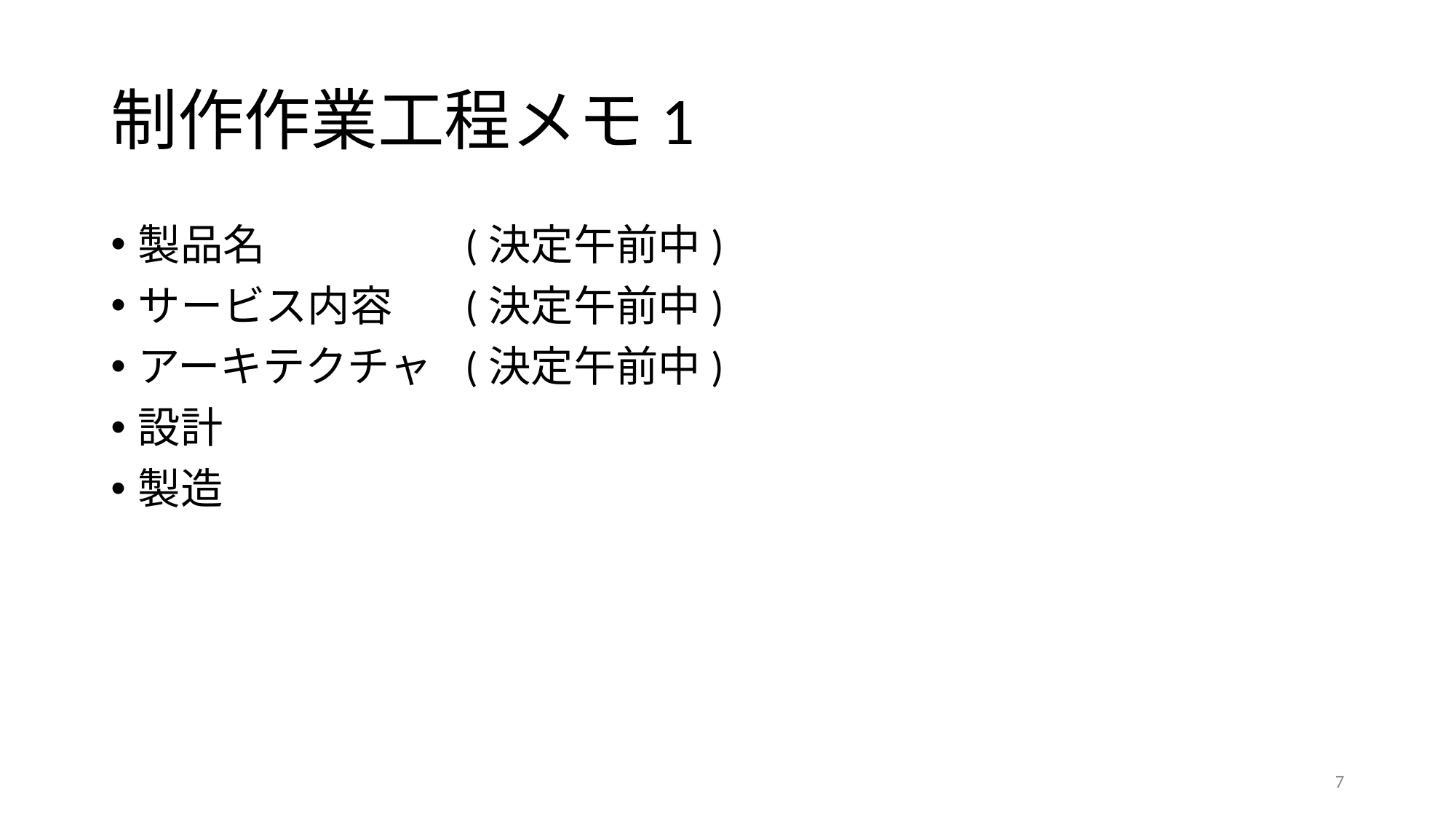

# 制作作業工程メモ1
製品名		(決定午前中)
サービス内容	(決定午前中)
アーキテクチャ	(決定午前中)
設計
製造
7